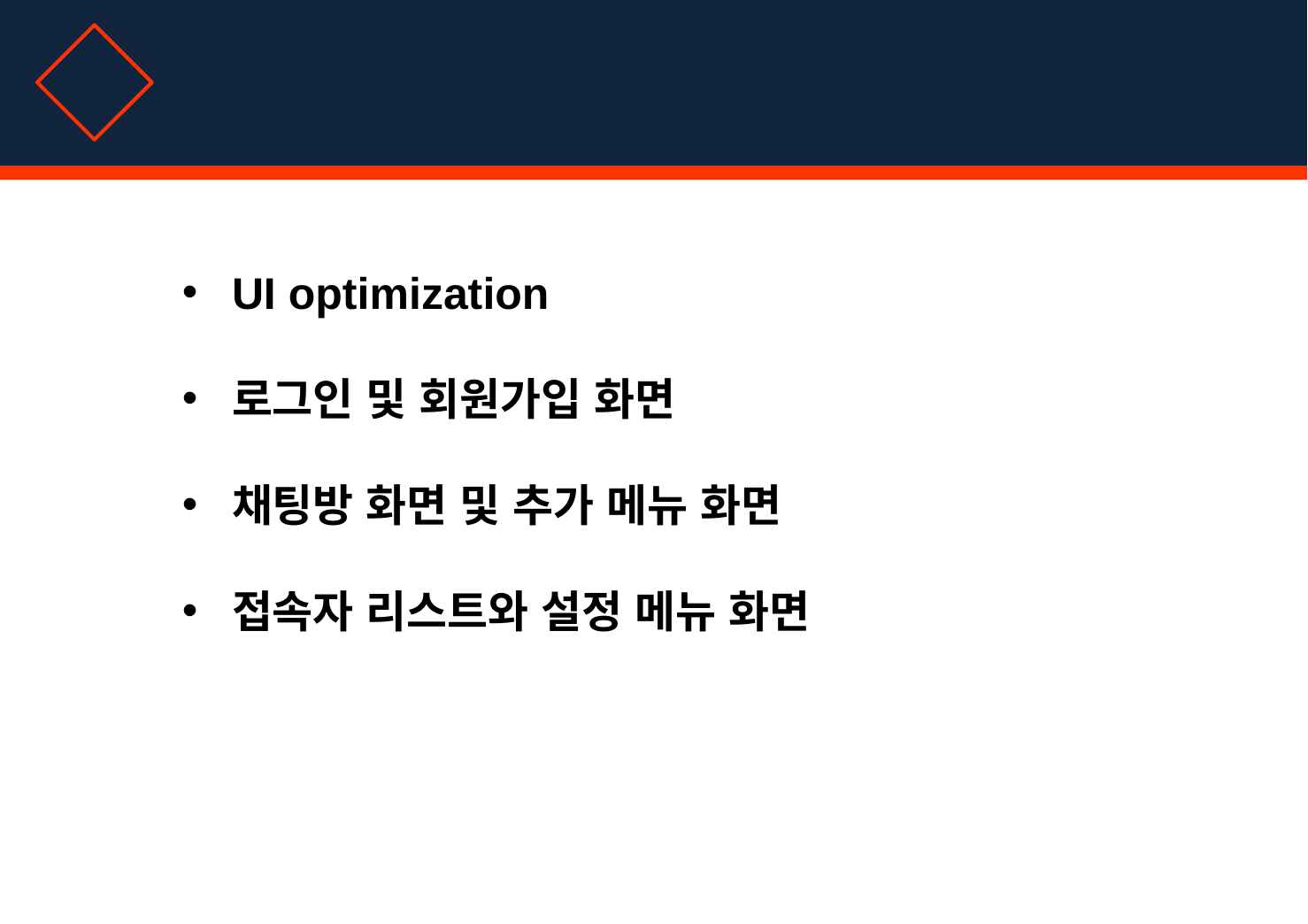

Improvement
03
UI optimization

로그인 및 회원가입 화면

채팅방 화면 및 추가 메뉴 화면

접속자 리스트와 설정 메뉴 화면